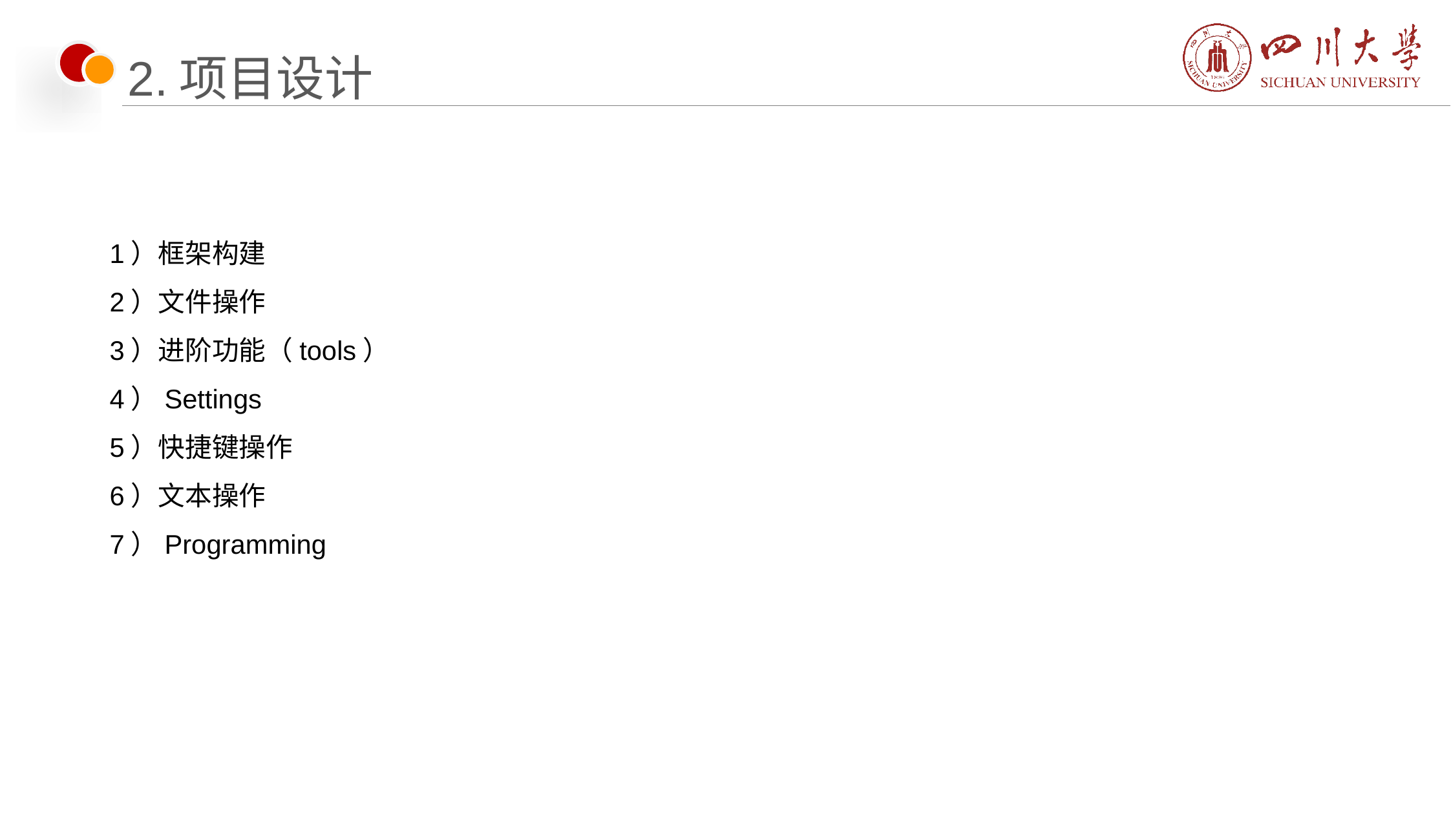

# 2.项目设计
1）框架构建
2）文件操作
3）进阶功能（tools）
4）Settings
5）快捷键操作
6）文本操作
7）Programming